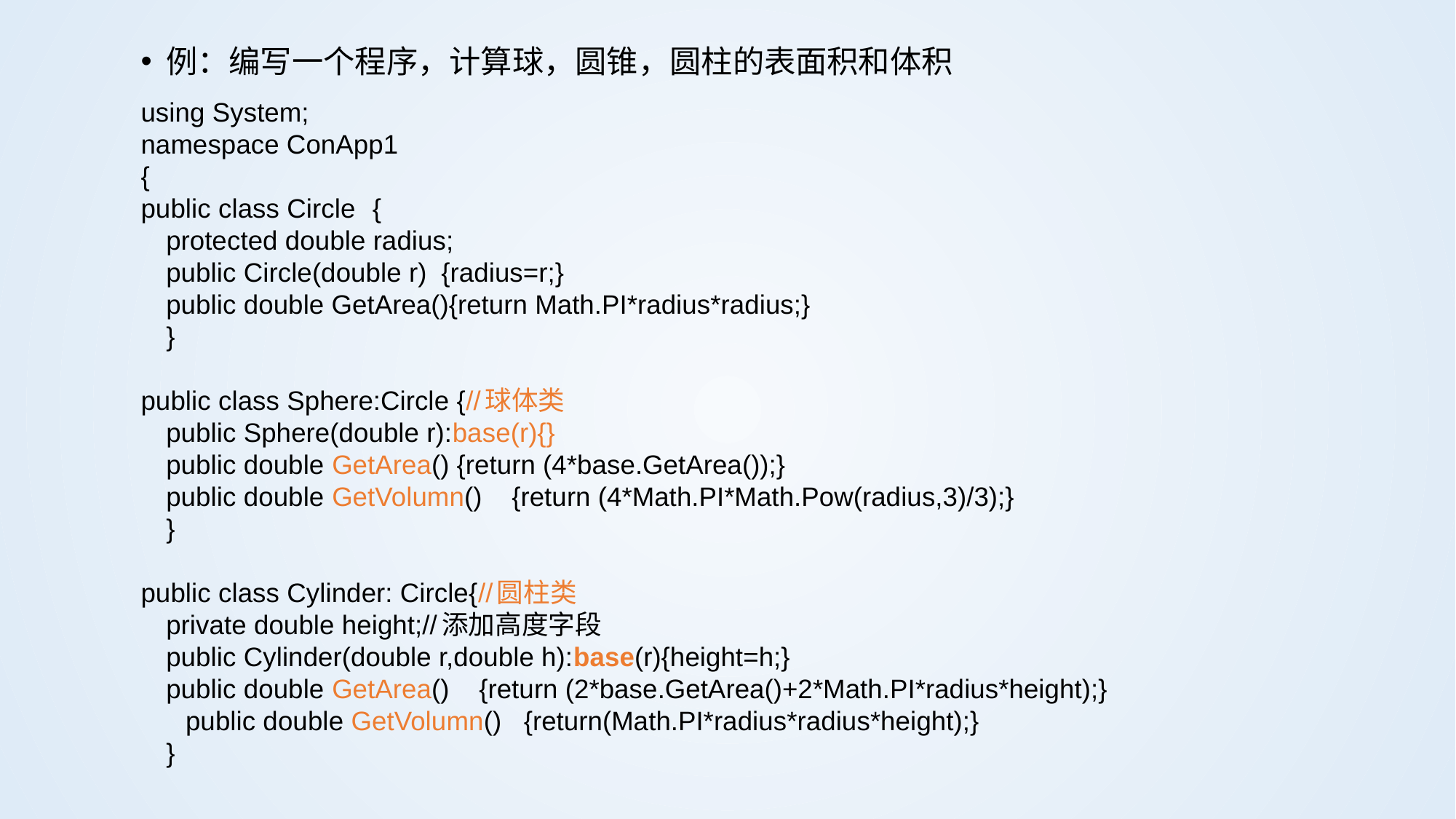

例：编写一个程序，计算球，圆锥，圆柱的表面积和体积

using System;
namespace ConApp1
{
public class Circle	{
	protected double radius;
	public Circle(double r)	{radius=r;}
	public double GetArea(){return Math.PI*radius*radius;}
	}

public class Sphere:Circle {//球体类
	public Sphere(double r):base(r){}
	public double GetArea() {return (4*base.GetArea());}
	public double GetVolumn()    {return (4*Math.PI*Math.Pow(radius,3)/3);}
	}

public class Cylinder: Circle{//圆柱类
	private double height;//添加高度字段
	public Cylinder(double r,double h):base(r){height=h;}
	public double GetArea()    {return (2*base.GetArea()+2*Math.PI*radius*height);}
      public double GetVolumn()   {return(Math.PI*radius*radius*height);}
	}